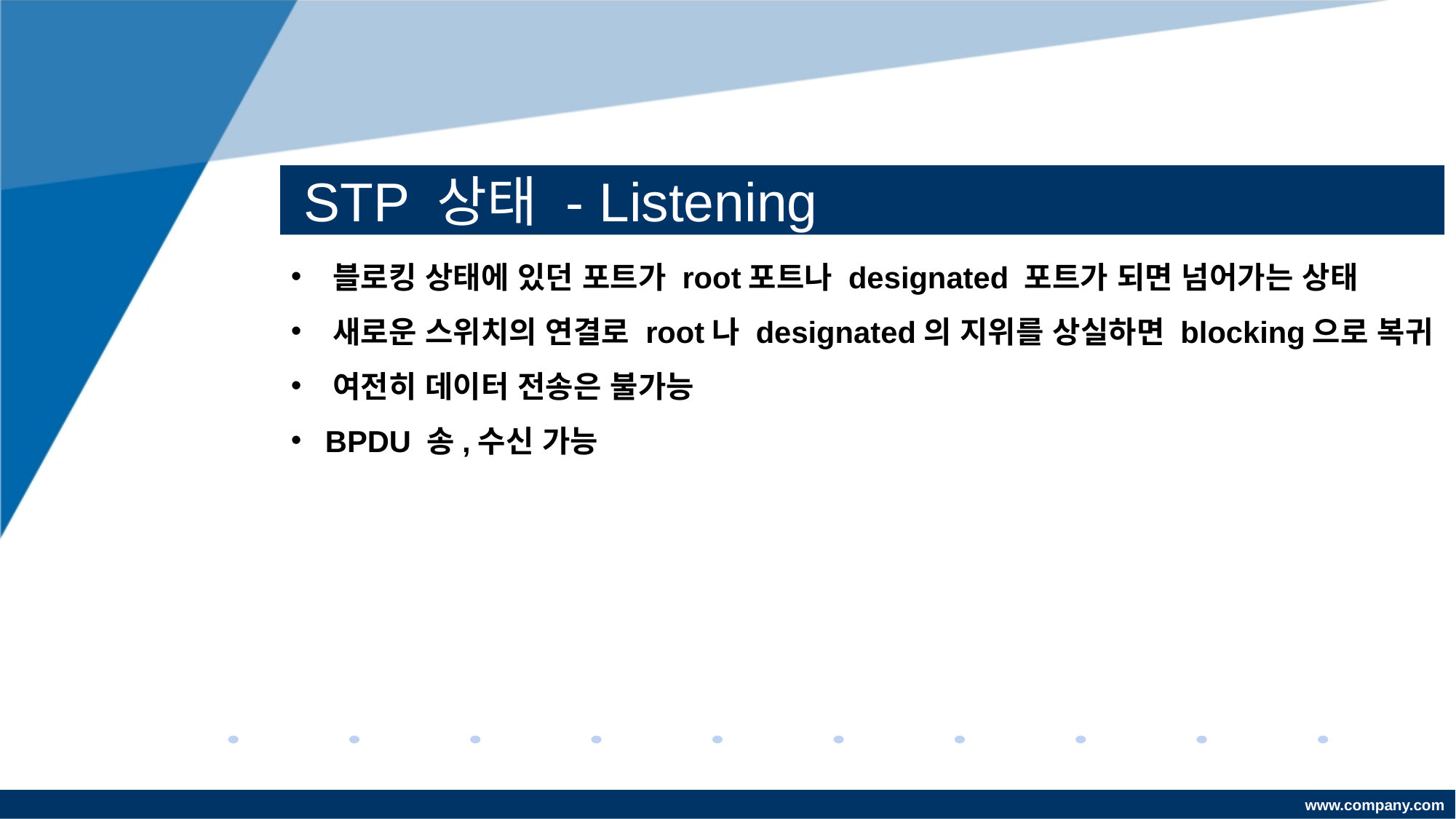

# STP 상태 - Listening
 블로킹 상태에 있던 포트가 root포트나 designated 포트가 되면 넘어가는 상태
 새로운 스위치의 연결로 root나 designated의 지위를 상실하면 blocking으로 복귀
 여전히 데이터 전송은 불가능
 BPDU 송,수신 가능